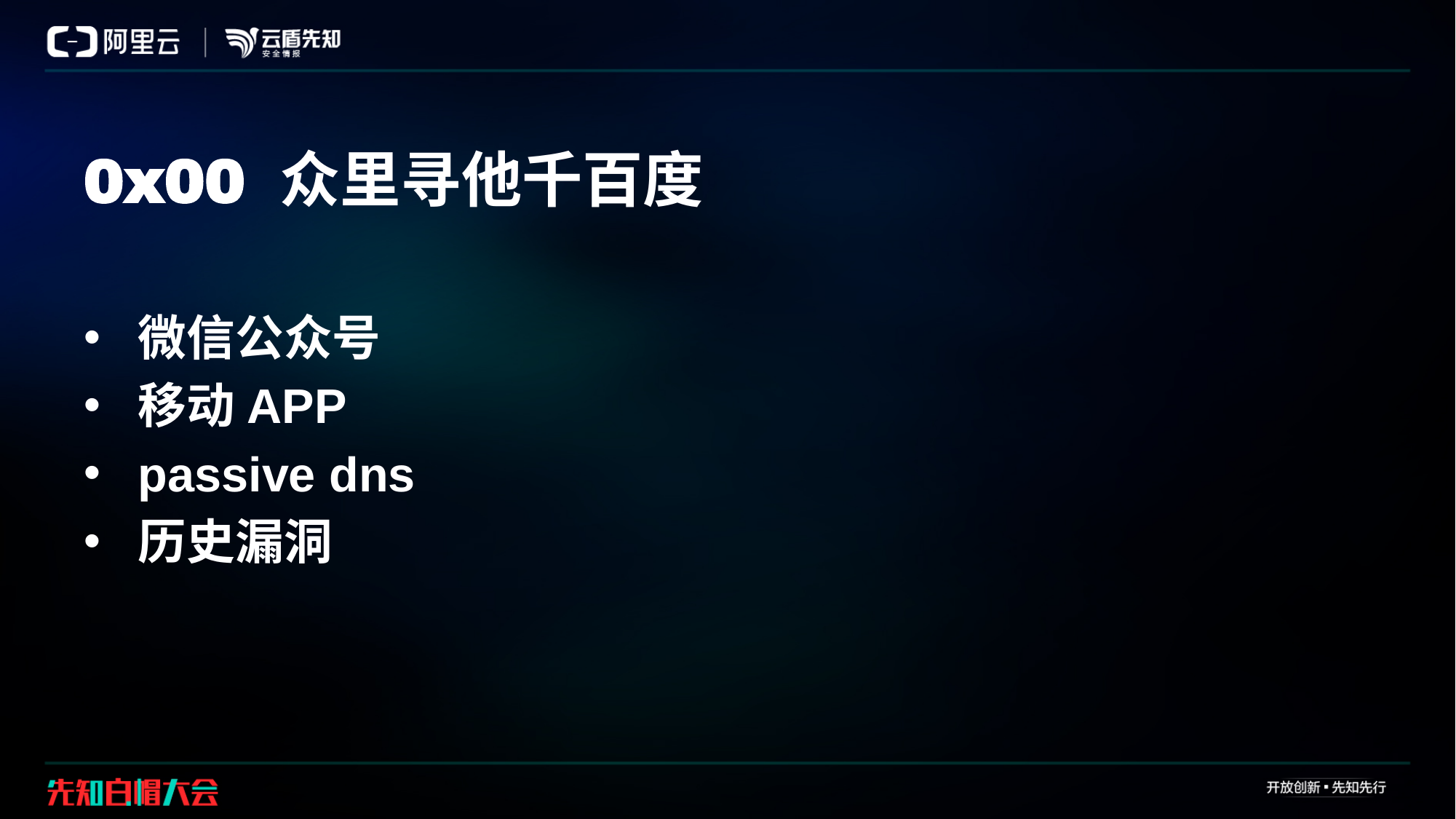

# 0x00 众里寻他千百度
微信公众号
移动APP
passive dns
历史漏洞